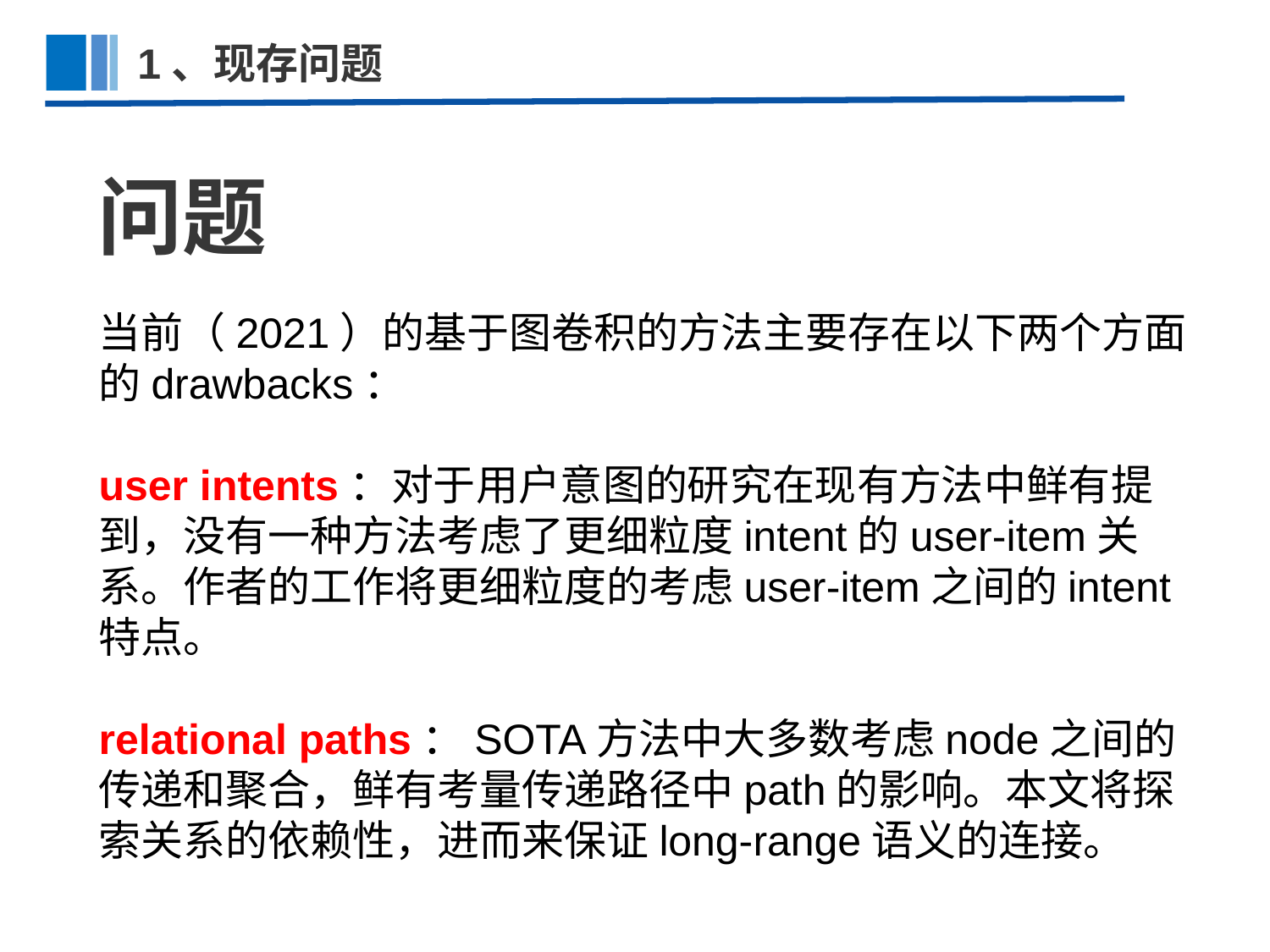

1、现存问题

 问题

当前（2021）的基于图卷积的方法主要存在以下两个方面的drawbacks：

user intents：对于用户意图的研究在现有方法中鲜有提到，没有一种方法考虑了更细粒度intent的user-item关系。作者的工作将更细粒度的考虑user-item之间的intent特点。

relational paths：SOTA方法中大多数考虑node之间的传递和聚合，鲜有考量传递路径中path的影响。本文将探索关系的依赖性，进而来保证long-range语义的连接。